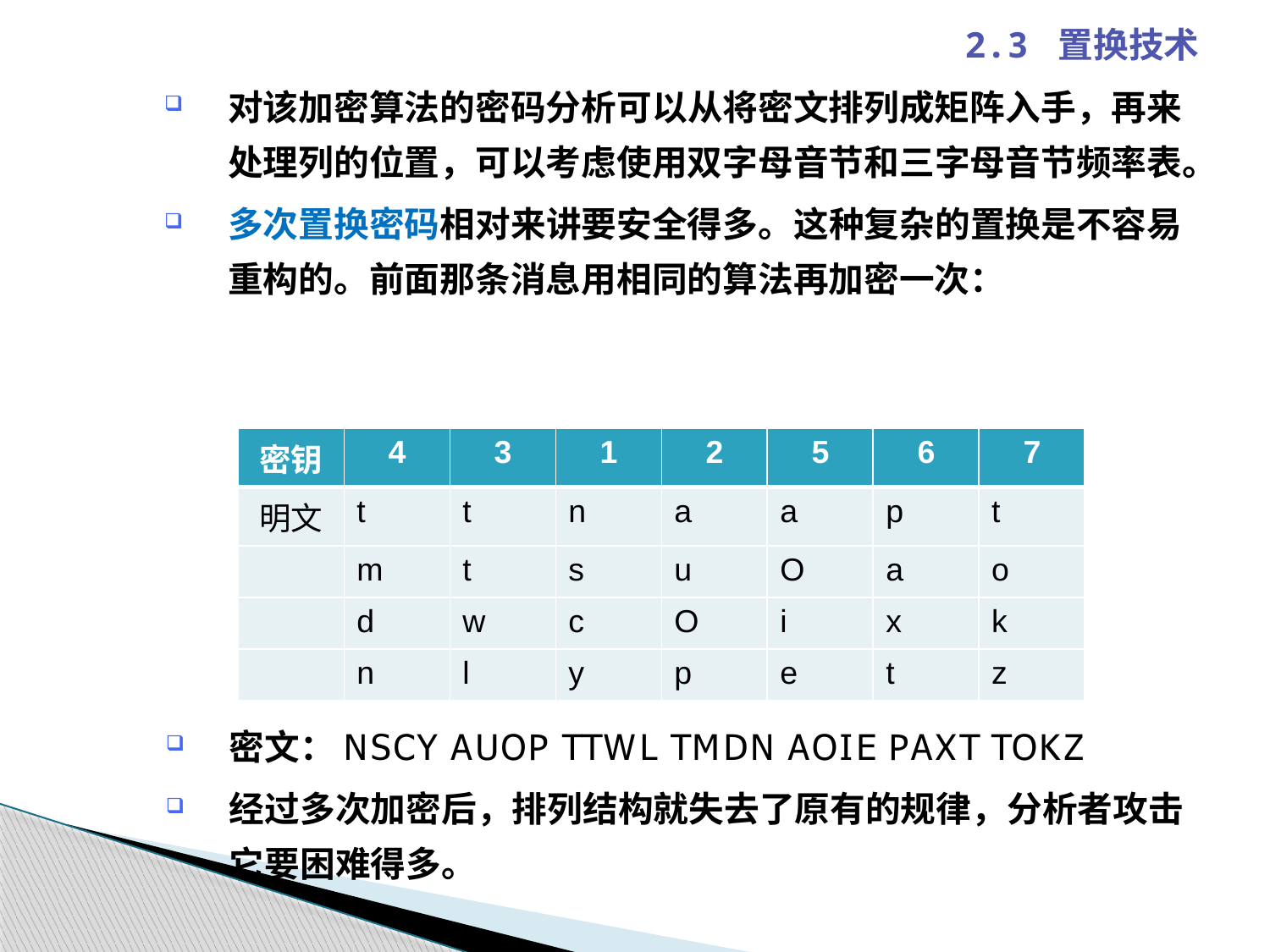

2.3 置换技术
对该加密算法的密码分析可以从将密文排列成矩阵入手，再来处理列的位置，可以考虑使用双字母音节和三字母音节频率表。
多次置换密码相对来讲要安全得多。这种复杂的置换是不容易重构的。前面那条消息用相同的算法再加密一次：
| 密钥 | 4 | 3 | 1 | 2 | 5 | 6 | 7 |
| --- | --- | --- | --- | --- | --- | --- | --- |
| 明文 | t | t | n | a | a | p | t |
|  | m | t | s | u | O | a | o |
|  | d | w | c | O | i | x | k |
|  | n | l | y | p | e | t | z |
密文：NSCY AUOP TTWL TMDN AOIE PAXT TOKZ
经过多次加密后，排列结构就失去了原有的规律，分析者攻击它要困难得多。